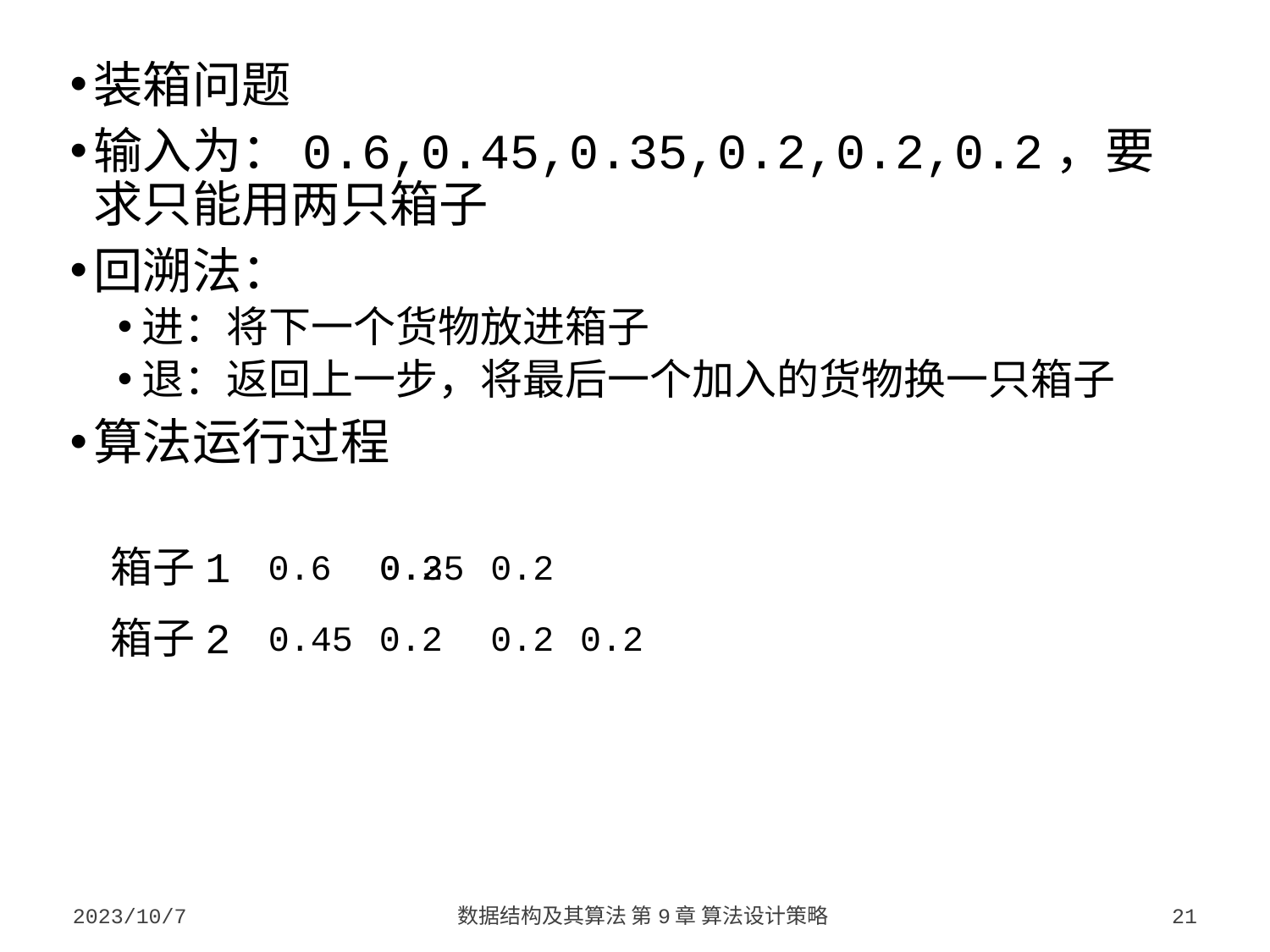

装箱问题
输入为：0.6,0.45,0.35,0.2,0.2,0.2，要求只能用两只箱子
回溯法：
进：将下一个货物放进箱子
退：返回上一步，将最后一个加入的货物换一只箱子
算法运行过程
箱子1
0.6
0.2
0.35
0.2
箱子2
0.45
0.2
0.2
0.2
2023/10/7
数据结构及其算法 第9章 算法设计策略
21